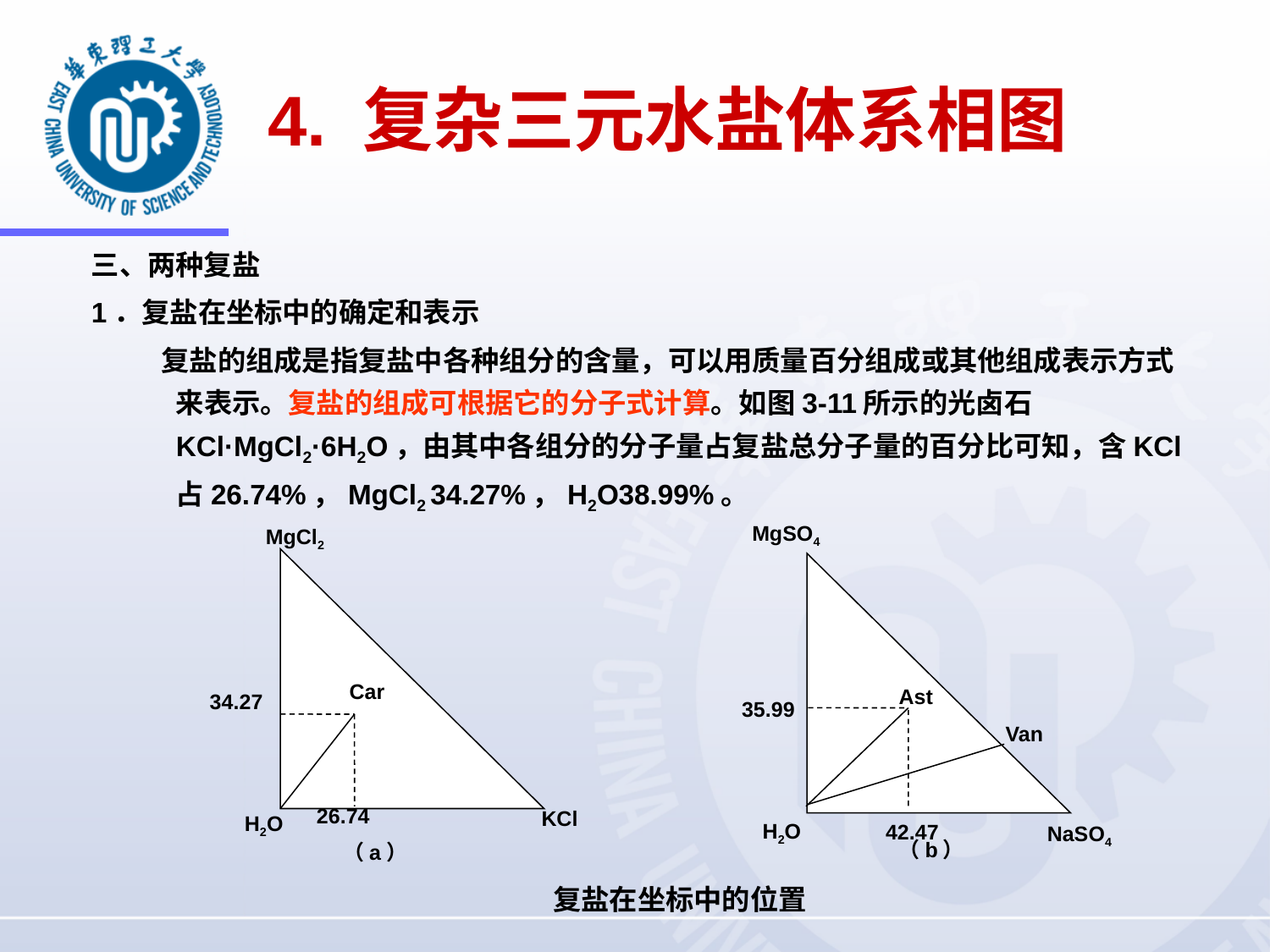

4. 复杂三元水盐体系相图
三、两种复盐
1．复盐在坐标中的确定和表示
          复盐的组成是指复盐中各种组分的含量，可以用质量百分组成或其他组成表示方式来表示。复盐的组成可根据它的分子式计算。如图3-11所示的光卤石KCl·MgCl2·6H2O，由其中各组分的分子量占复盐总分子量的百分比可知，含KCl占26.74%，MgCl2 34.27%，H2O38.99%。
MgSO4
MgCl2

Car
34.27
35.99

Van

26.74
KCl
H2O
H2O
42.47
NaSO4
（b）
（a）
复盐在坐标中的位置
Ast